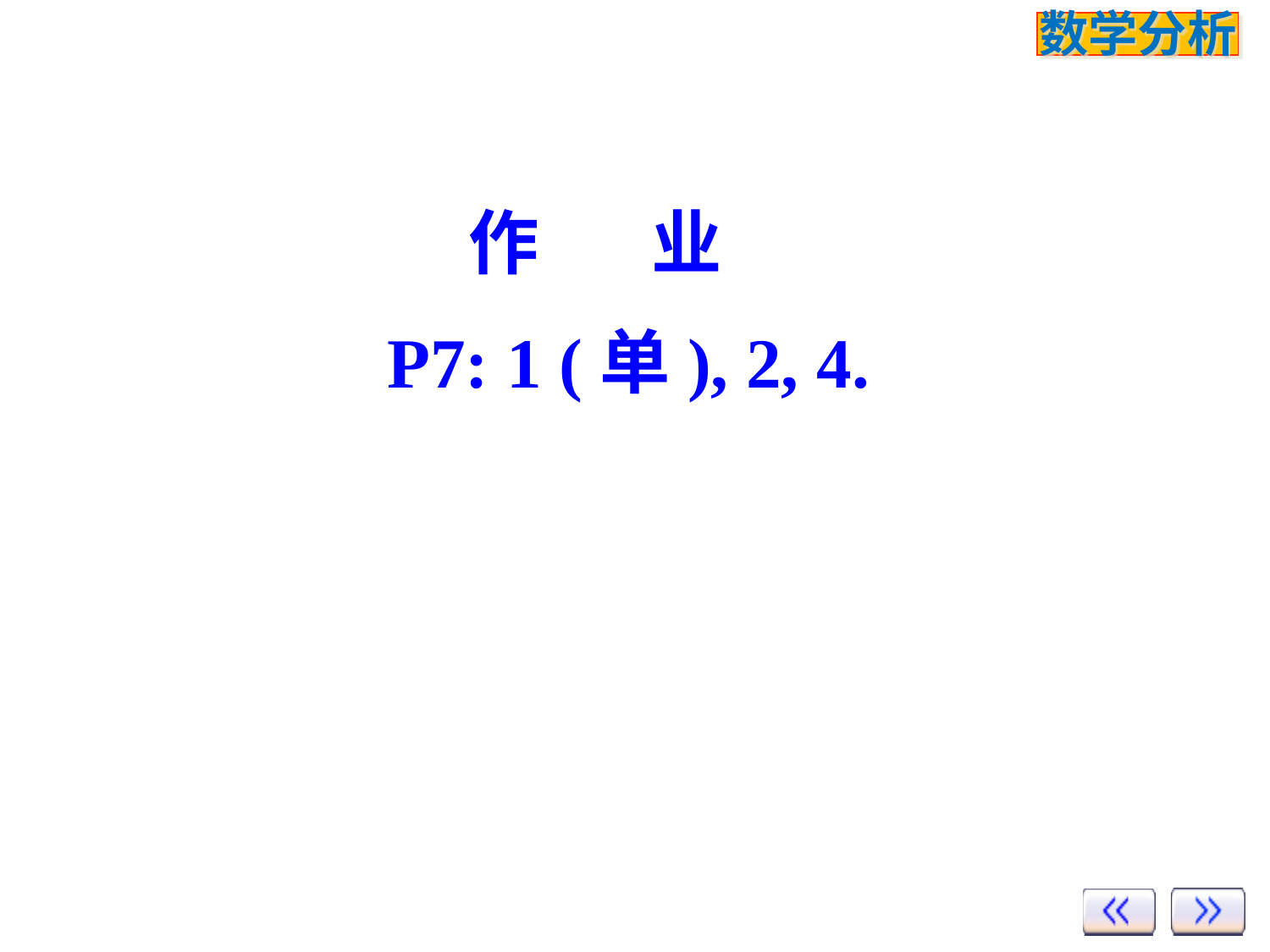

作       业
P7: 1 (单), 2, 4.